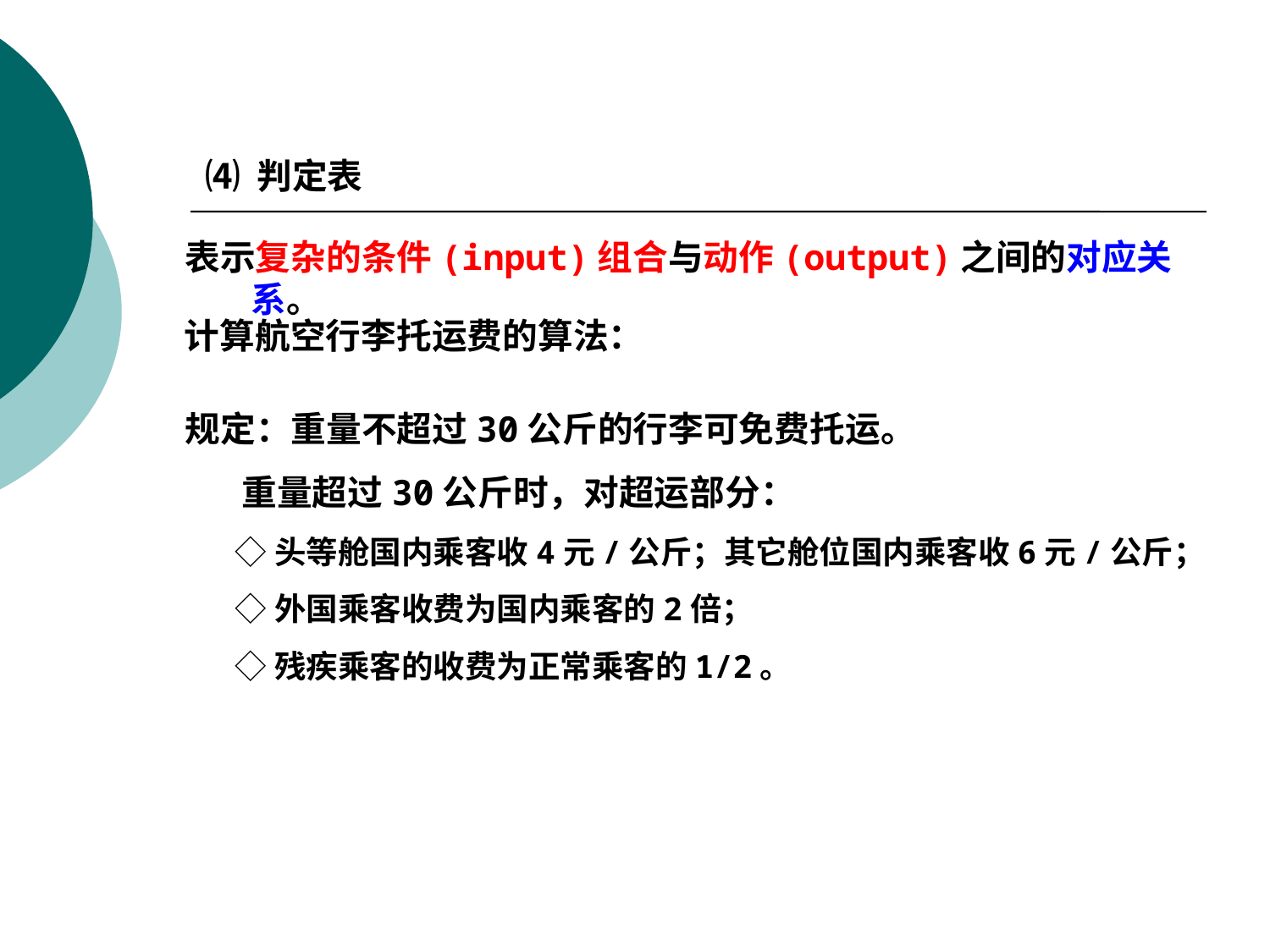

⑷ 判定表
表示复杂的条件(input)组合与动作(output)之间的对应关系。
计算航空行李托运费的算法：
规定：重量不超过30公斤的行李可免费托运。
      重量超过30公斤时，对超运部分：
       ◇头等舱国内乘客收4元/公斤；其它舱位国内乘客收6元/公斤；
       ◇外国乘客收费为国内乘客的2倍；
       ◇残疾乘客的收费为正常乘客的1/2。